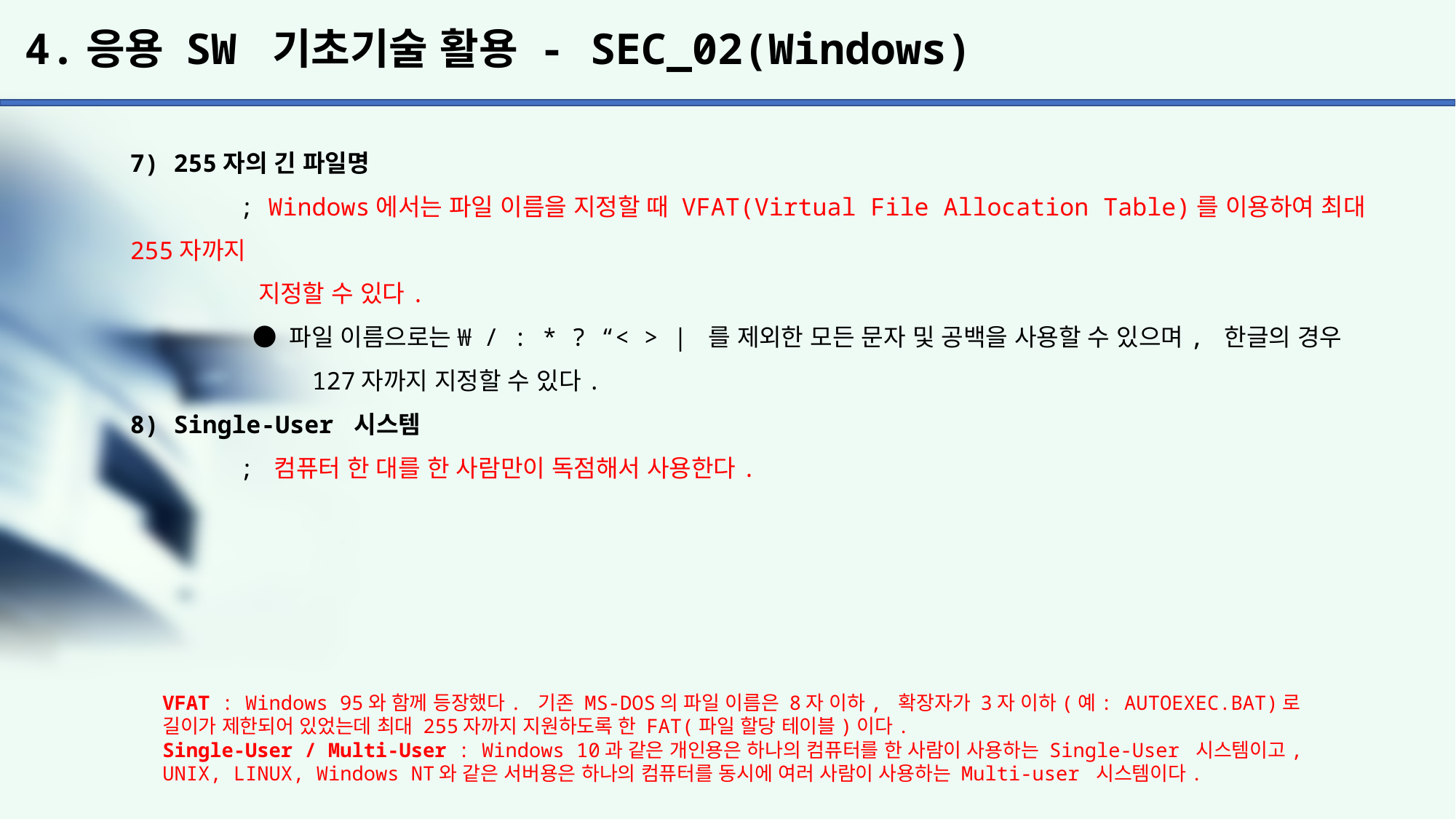

# 4.응용 SW 기초기술 활용 - SEC_02(Windows)
7) 255자의 긴 파일명
	; Windows에서는 파일 이름을 지정할 때 VFAT(Virtual File Allocation Table)를 이용하여 최대 255자까지
	  지정할 수 있다.
	  ● 파일 이름으로는 ₩ / : * ? “< > | 를 제외한 모든 문자 및 공백을 사용할 수 있으며, 한글의 경우
	     127자까지 지정할 수 있다.
8) Single-User 시스템
	; 컴퓨터 한 대를 한 사람만이 독점해서 사용한다.
VFAT : Windows 95와 함께 등장했다. 기존 MS-DOS의 파일 이름은 8자 이하, 확장자가 3자 이하(예: AUTOEXEC.BAT)로 길이가 제한되어 있었는데 최대 255자까지 지원하도록 한 FAT(파일 할당 테이블)이다.
Single-User / Multi-User : Windows 10과 같은 개인용은 하나의 컴퓨터를 한 사람이 사용하는 Single-User 시스템이고, UNIX, LINUX, Windows NT와 같은 서버용은 하나의 컴퓨터를 동시에 여러 사람이 사용하는 Multi-user 시스템이다.